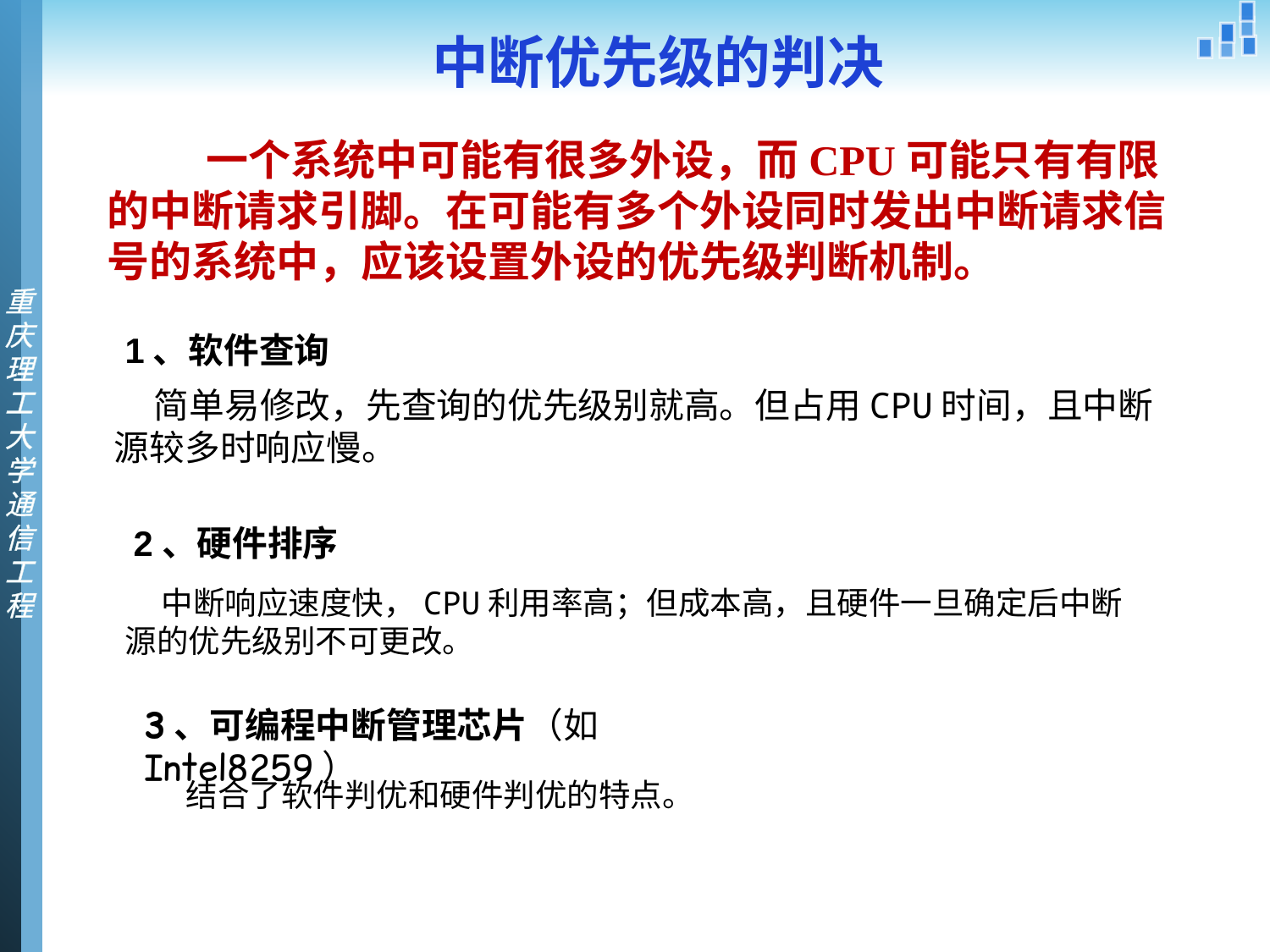

中断优先级的判决
一个系统中可能有很多外设，而CPU可能只有有限的中断请求引脚。在可能有多个外设同时发出中断请求信号的系统中，应该设置外设的优先级判断机制。
1、软件查询
    简单易修改，先查询的优先级别就高。但占用CPU时间，且中断源较多时响应慢。
2、硬件排序
    中断响应速度快，CPU利用率高；但成本高，且硬件一旦确定后中断源的优先级别不可更改。
3、可编程中断管理芯片（如Intel8259）
结合了软件判优和硬件判优的特点。